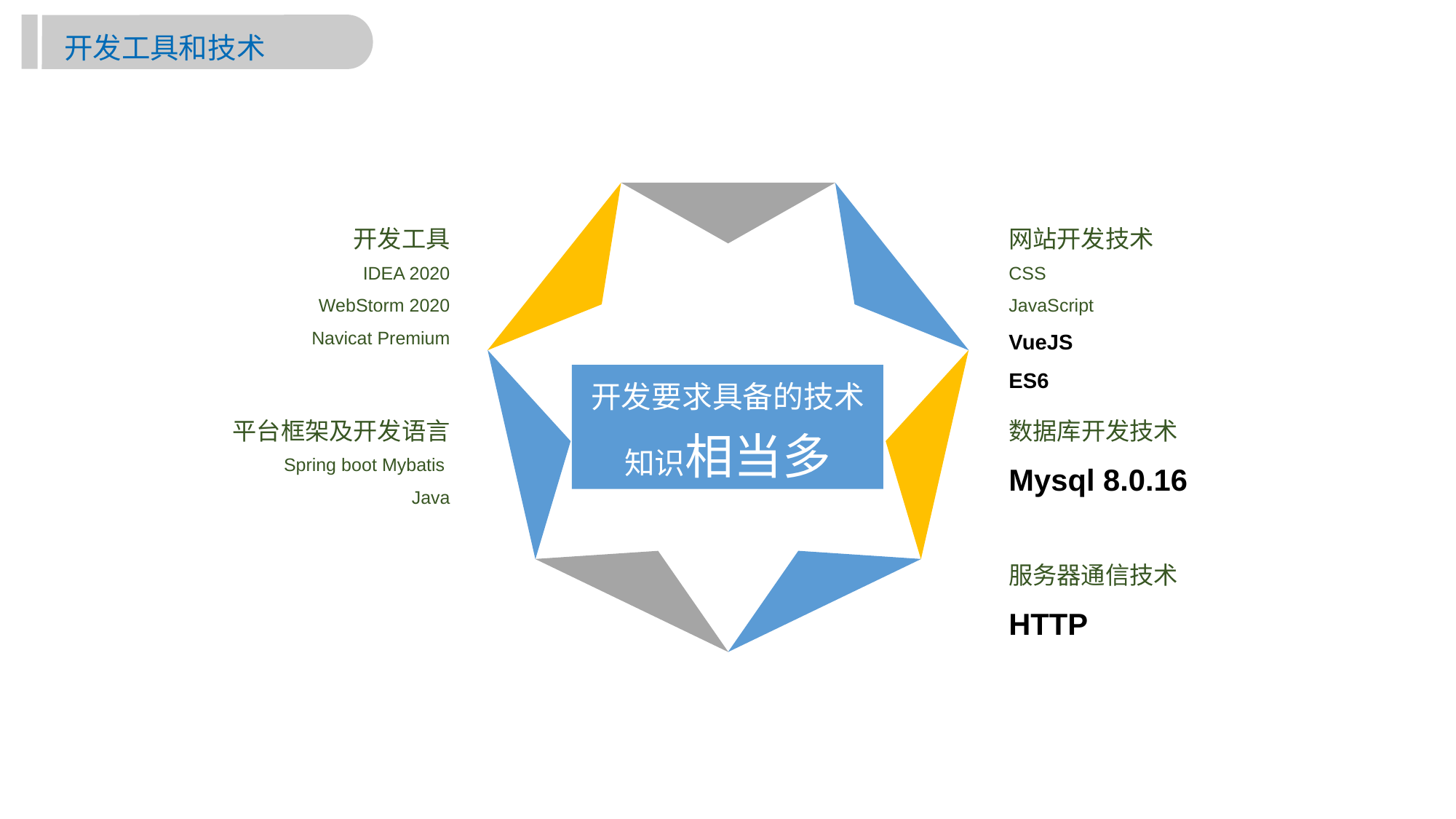

开发工具和技术

网站开发技术
开发工具
CSS
JavaScript
VueJS
ES6
IDEA 2020
WebStorm 2020
Navicat Premium
开发要求具备的技术知识相当多
平台框架及开发语言
数据库开发技术
Spring boot Mybatis
Java
Mysql 8.0.16
服务器通信技术
HTTP